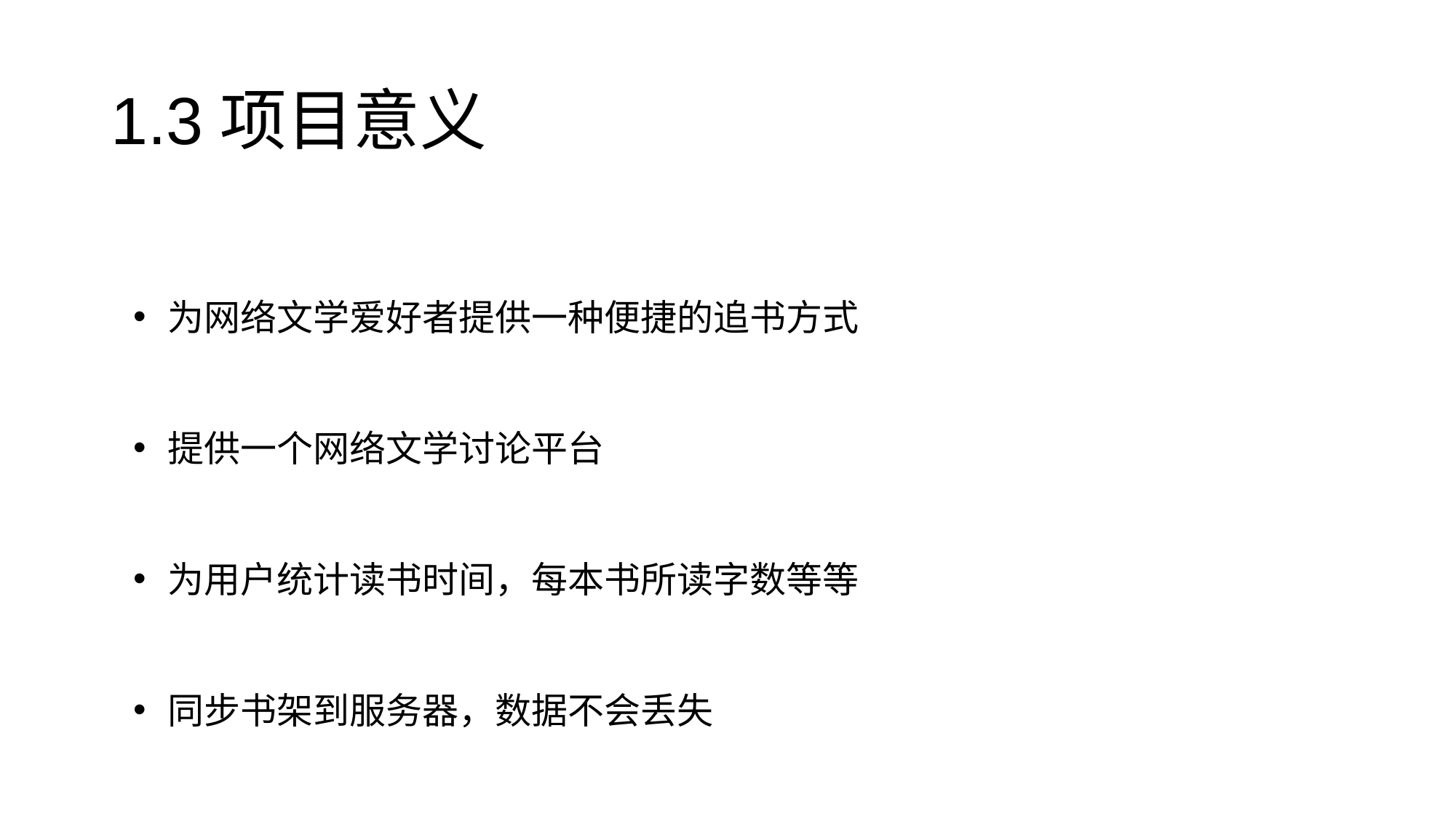

# 1.3	项目意义
为网络文学爱好者提供一种便捷的追书方式
提供一个网络文学讨论平台
为用户统计读书时间，每本书所读字数等等
同步书架到服务器，数据不会丢失